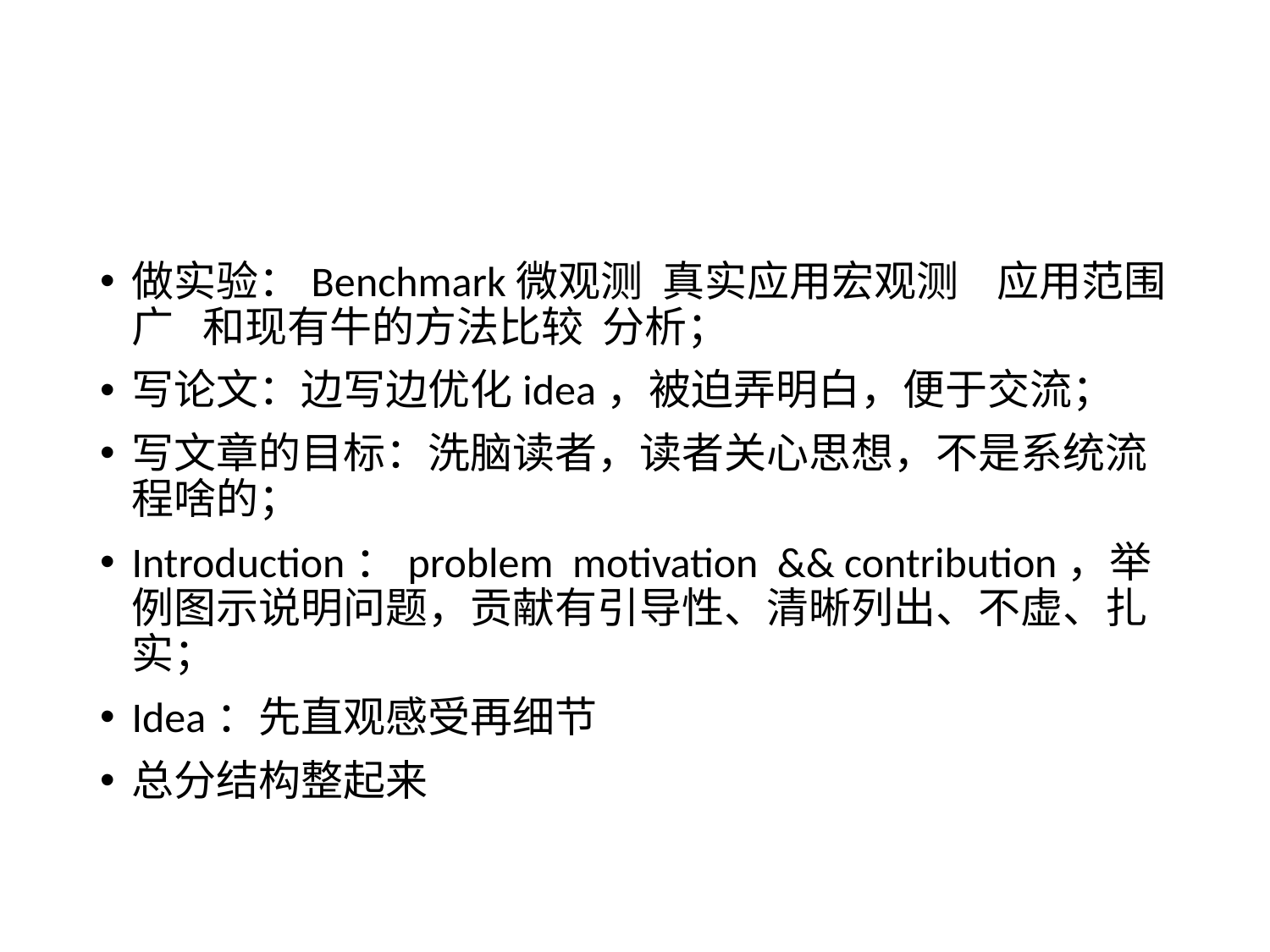

#
做实验：Benchmark微观测  真实应用宏观测    应用范围广   和现有牛的方法比较  分析；
写论文：边写边优化idea，被迫弄明白，便于交流；
写文章的目标：洗脑读者，读者关心思想，不是系统流程啥的；
Introduction：problem  motivation  && contribution，举例图示说明问题，贡献有引导性、清晰列出、不虚、扎实；
Idea：先直观感受再细节
总分结构整起来